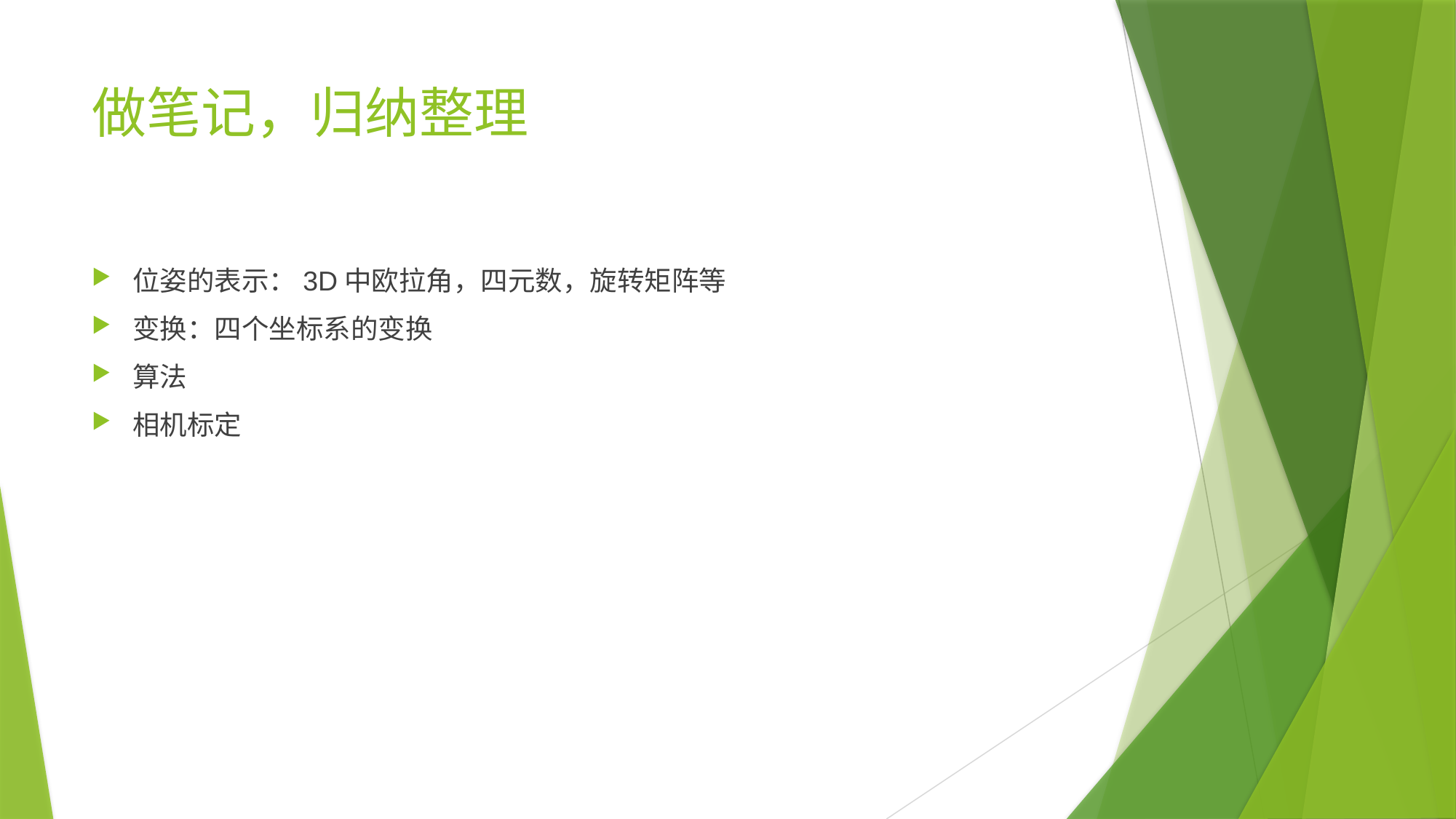

# 做笔记，归纳整理
位姿的表示：3D中欧拉角，四元数，旋转矩阵等
变换：四个坐标系的变换
算法
相机标定